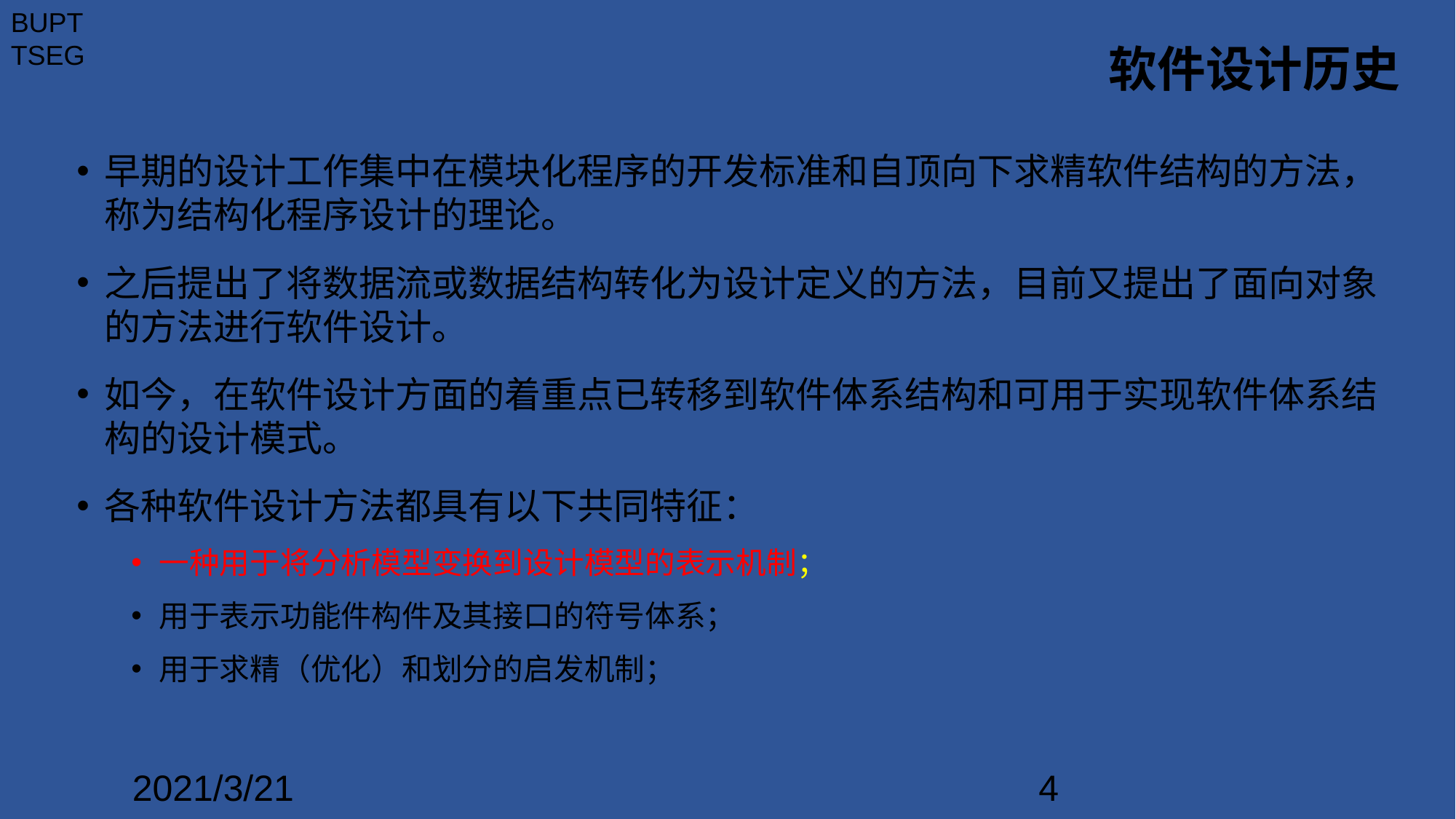

# 软件设计历史
早期的设计工作集中在模块化程序的开发标准和自顶向下求精软件结构的方法，称为结构化程序设计的理论。
之后提出了将数据流或数据结构转化为设计定义的方法，目前又提出了面向对象的方法进行软件设计。
如今，在软件设计方面的着重点已转移到软件体系结构和可用于实现软件体系结构的设计模式。
各种软件设计方法都具有以下共同特征：
一种用于将分析模型变换到设计模型的表示机制；
用于表示功能件构件及其接口的符号体系；
用于求精（优化）和划分的启发机制；

2021/3/21
4